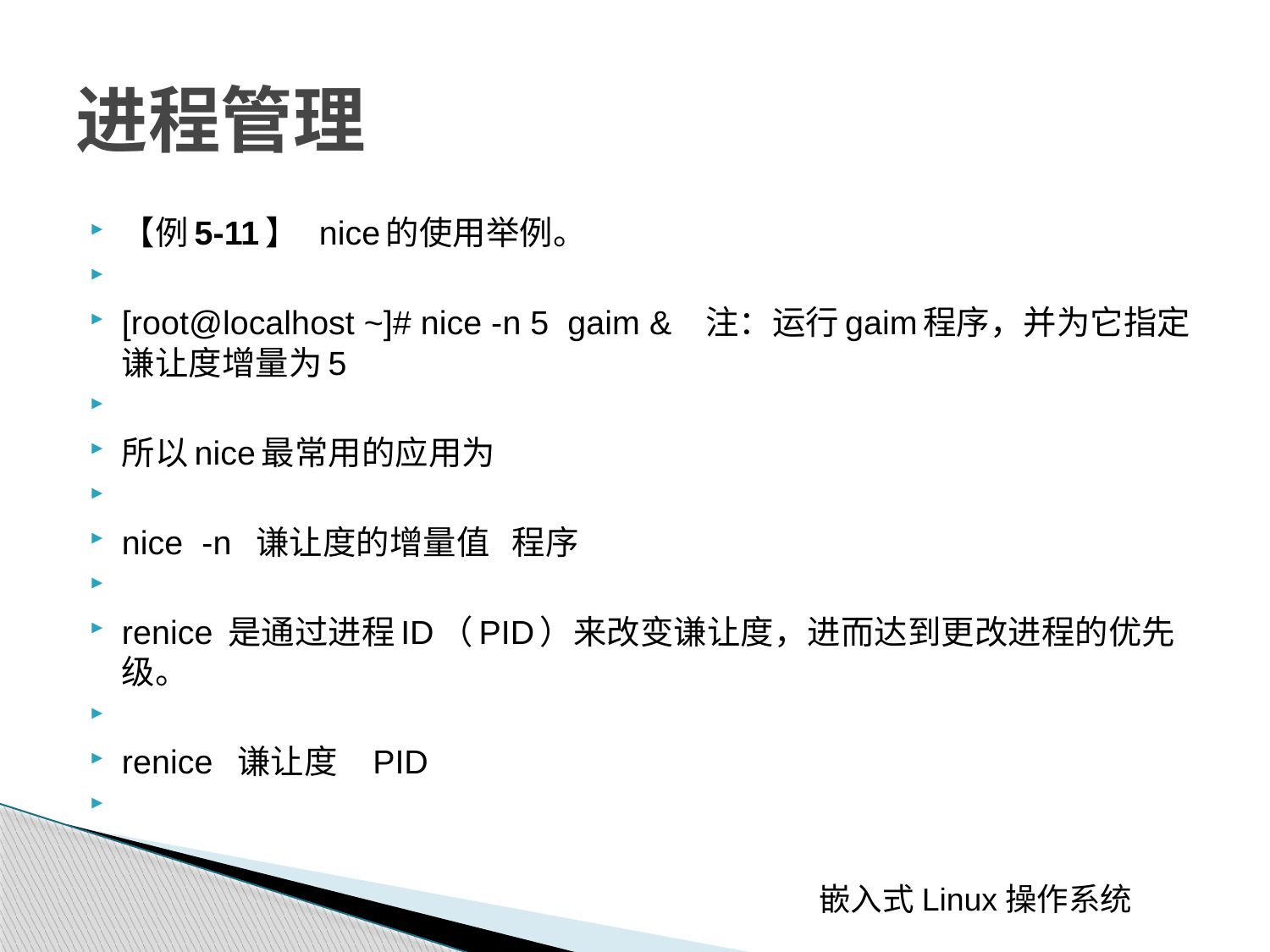

# 进程管理
【例5-11】  nice的使用举例。

[root@localhost ~]# nice -n 5  gaim &   注：运行gaim程序，并为它指定谦让度增量为5

所以nice最常用的应用为

nice  -n  谦让度的增量值   程序

renice 是通过进程ID（PID）来改变谦让度，进而达到更改进程的优先级。

renice  谦让度    PID

         嵌入式Linux操作系统